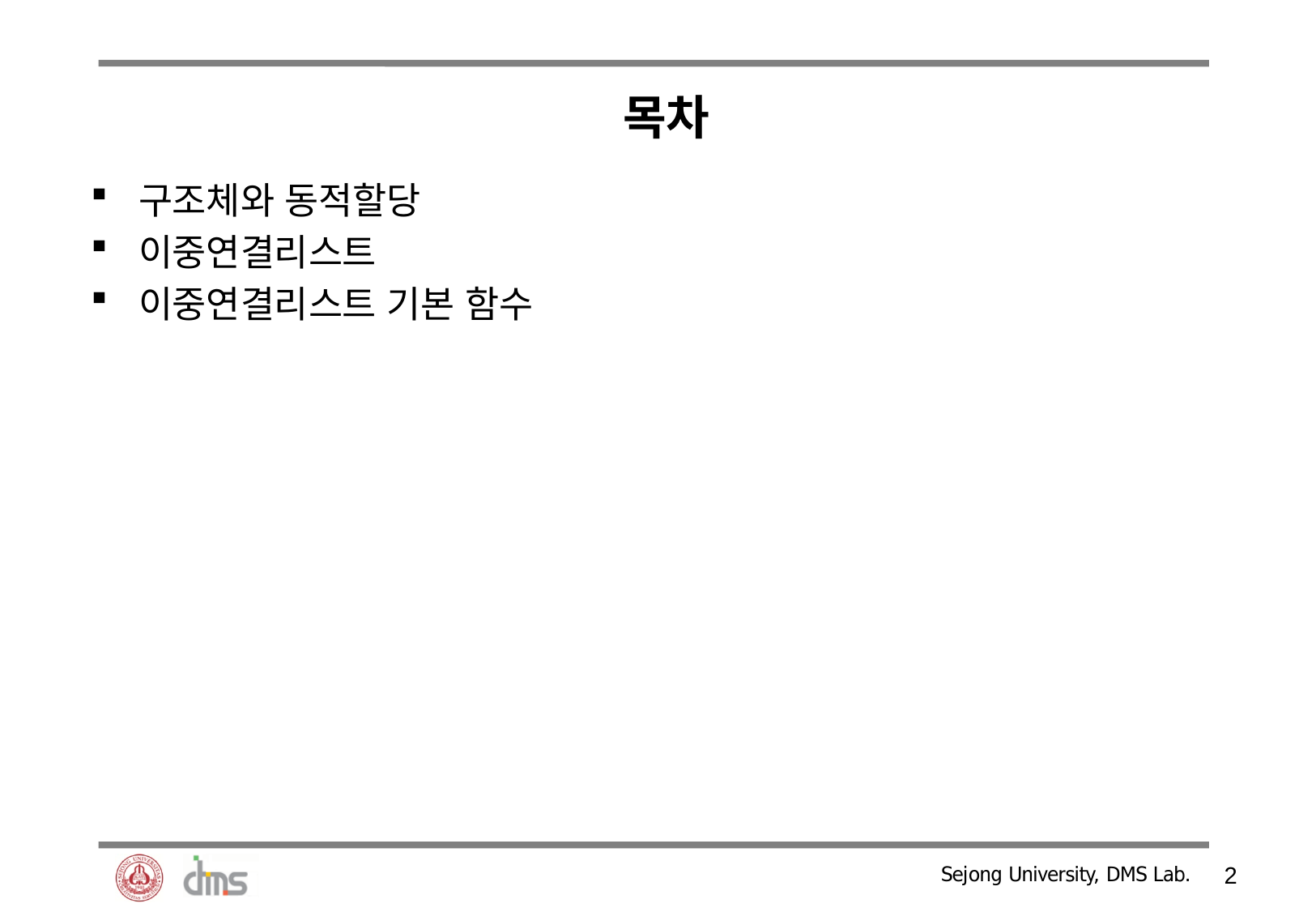

# 목차
구조체와 동적할당
이중연결리스트
이중연결리스트 기본 함수
2